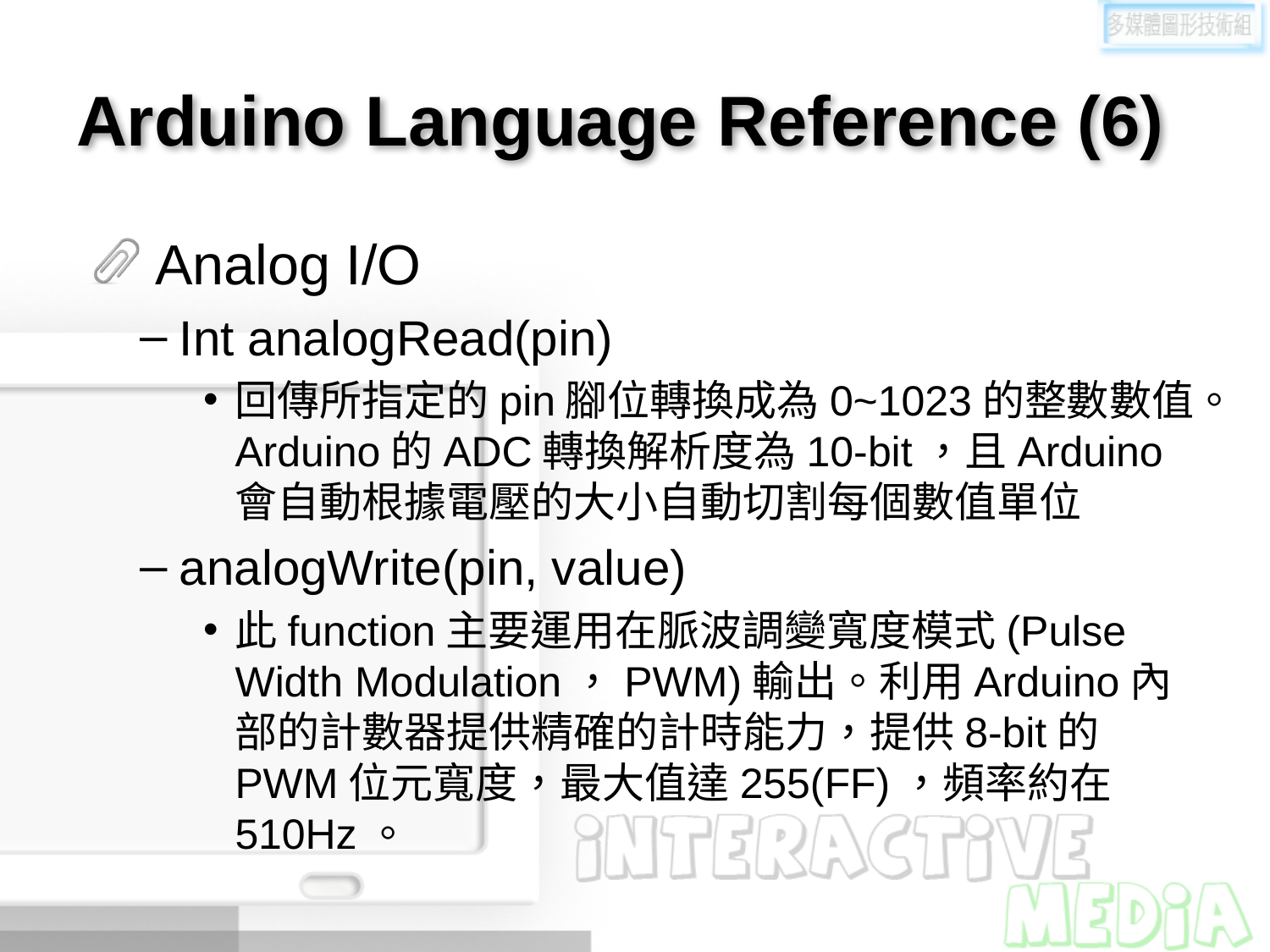

# Arduino Language Reference (6)
Analog I/O
Int analogRead(pin)
回傳所指定的pin腳位轉換成為0~1023的整數數值。Arduino的ADC轉換解析度為10-bit，且Arduino會自動根據電壓的大小自動切割每個數值單位
analogWrite(pin, value)
此function主要運用在脈波調變寬度模式(Pulse Width Modulation，PWM)輸出。利用Arduino內部的計數器提供精確的計時能力，提供8-bit的PWM位元寬度，最大值達255(FF)，頻率約在510Hz。